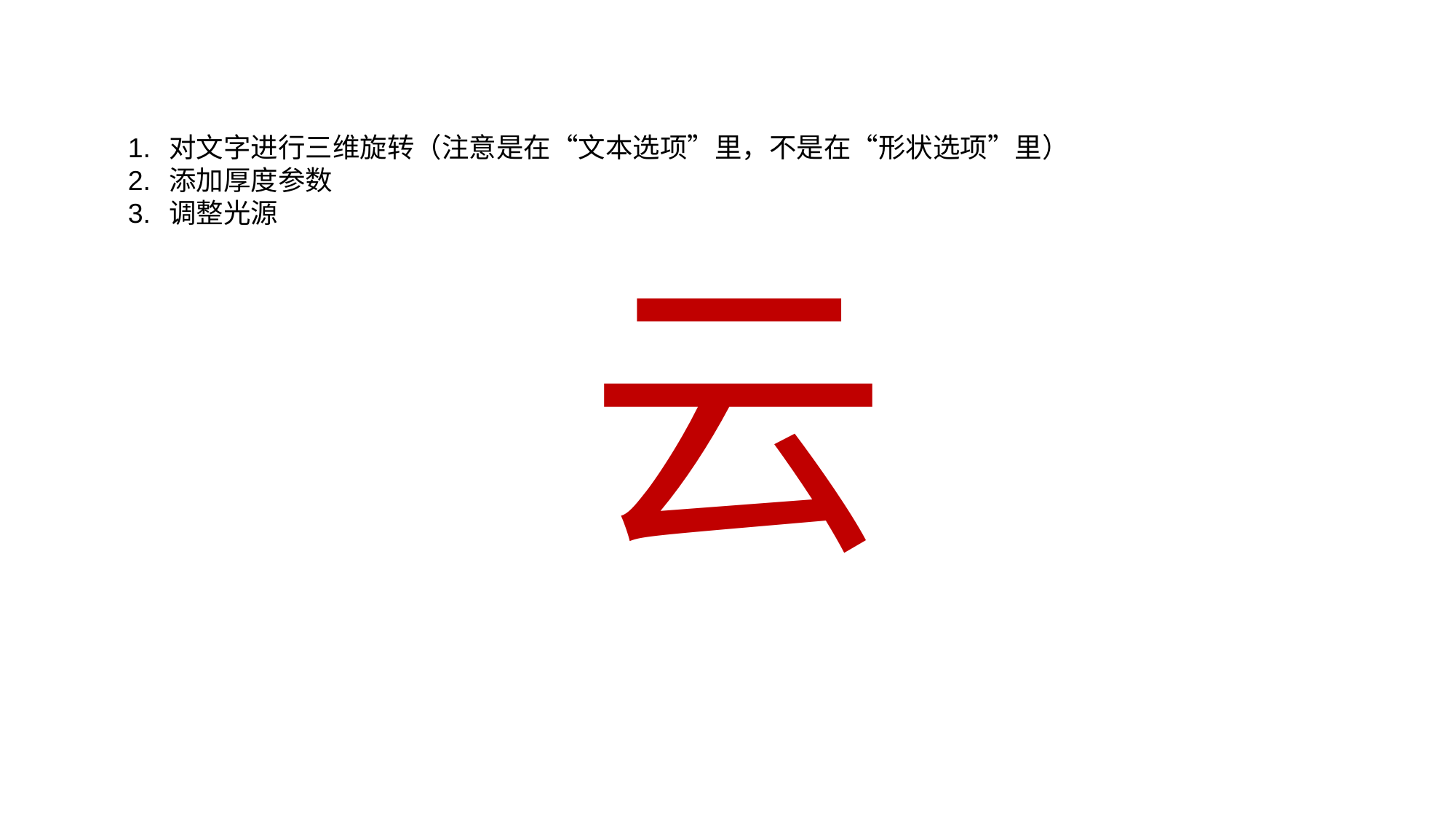

对文字进行三维旋转（注意是在“文本选项”里，不是在“形状选项”里）
添加厚度参数
调整光源
云